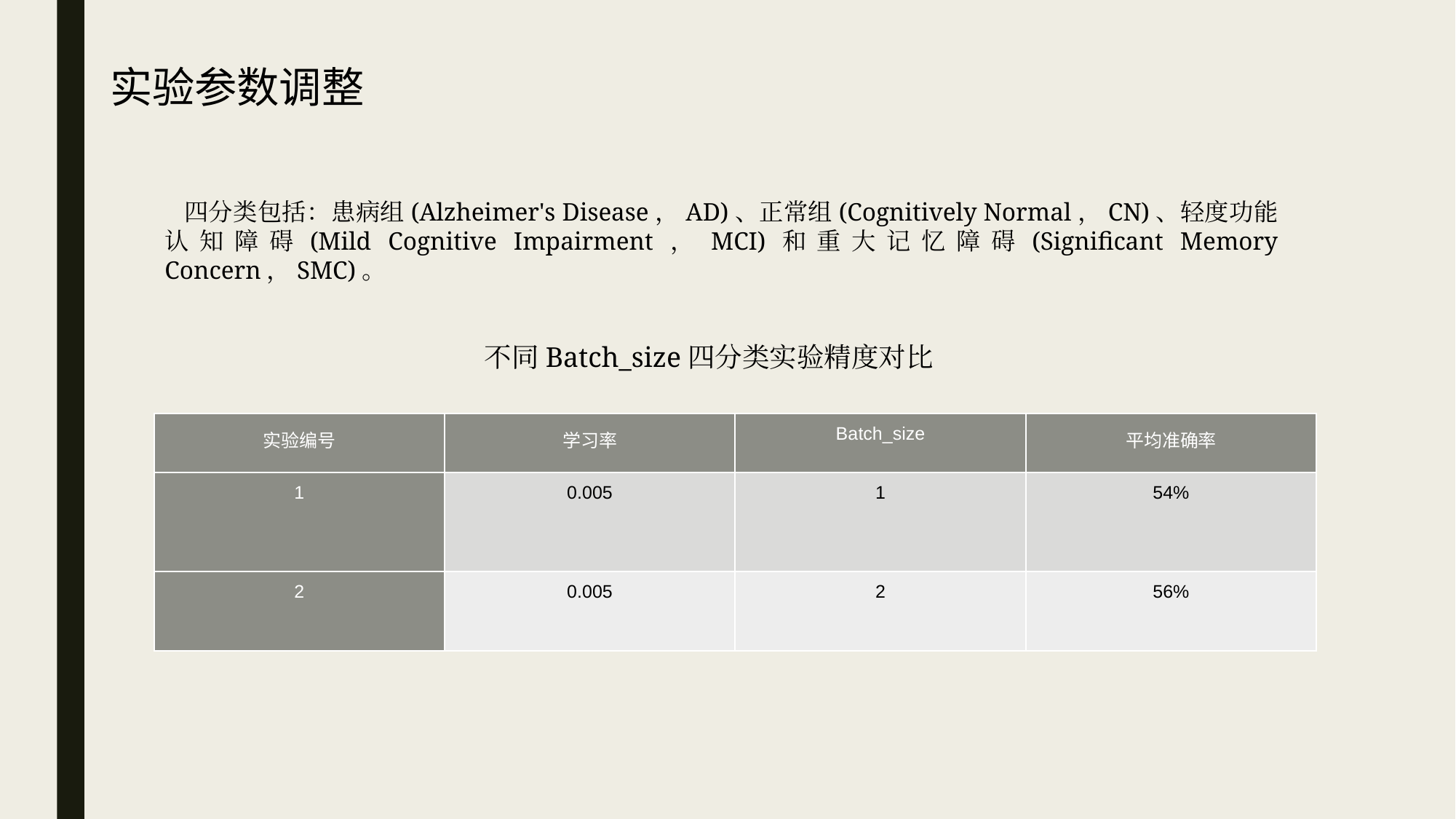

实验参数调整
  四分类包括：患病组(Alzheimer's Disease，AD)、正常组(Cognitively Normal，CN)、轻度功能认知障碍(Mild Cognitive Impairment，MCI)和重大记忆障碍(Significant Memory Concern，SMC)。
不同Batch_size四分类实验精度对比
| 实验编号 | 学习率 | Batch\_size | 平均准确率 |
| --- | --- | --- | --- |
| 1 | 0.005 | 1 | 54% |
| 2 | 0.005 | 2 | 56% |